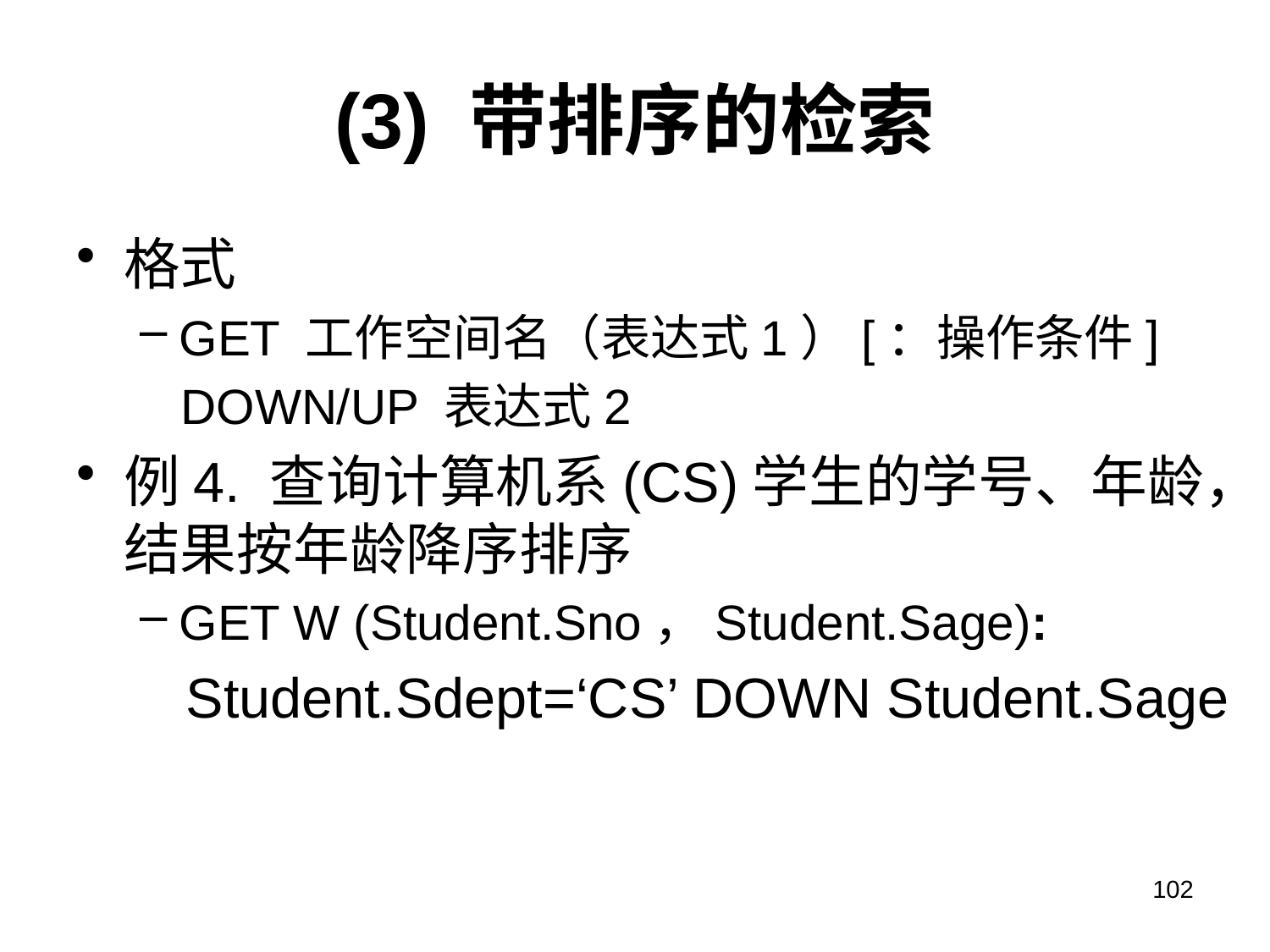

# (3) 带排序的检索
格式
GET 工作空间名（表达式1）[：操作条件]
   DOWN/UP 表达式2
例4. 查询计算机系(CS)学生的学号、年龄，结果按年龄降序排序
GET W (Student.Sno，Student.Sage):
       Student.Sdept=‘CS’ DOWN Student.Sage
102